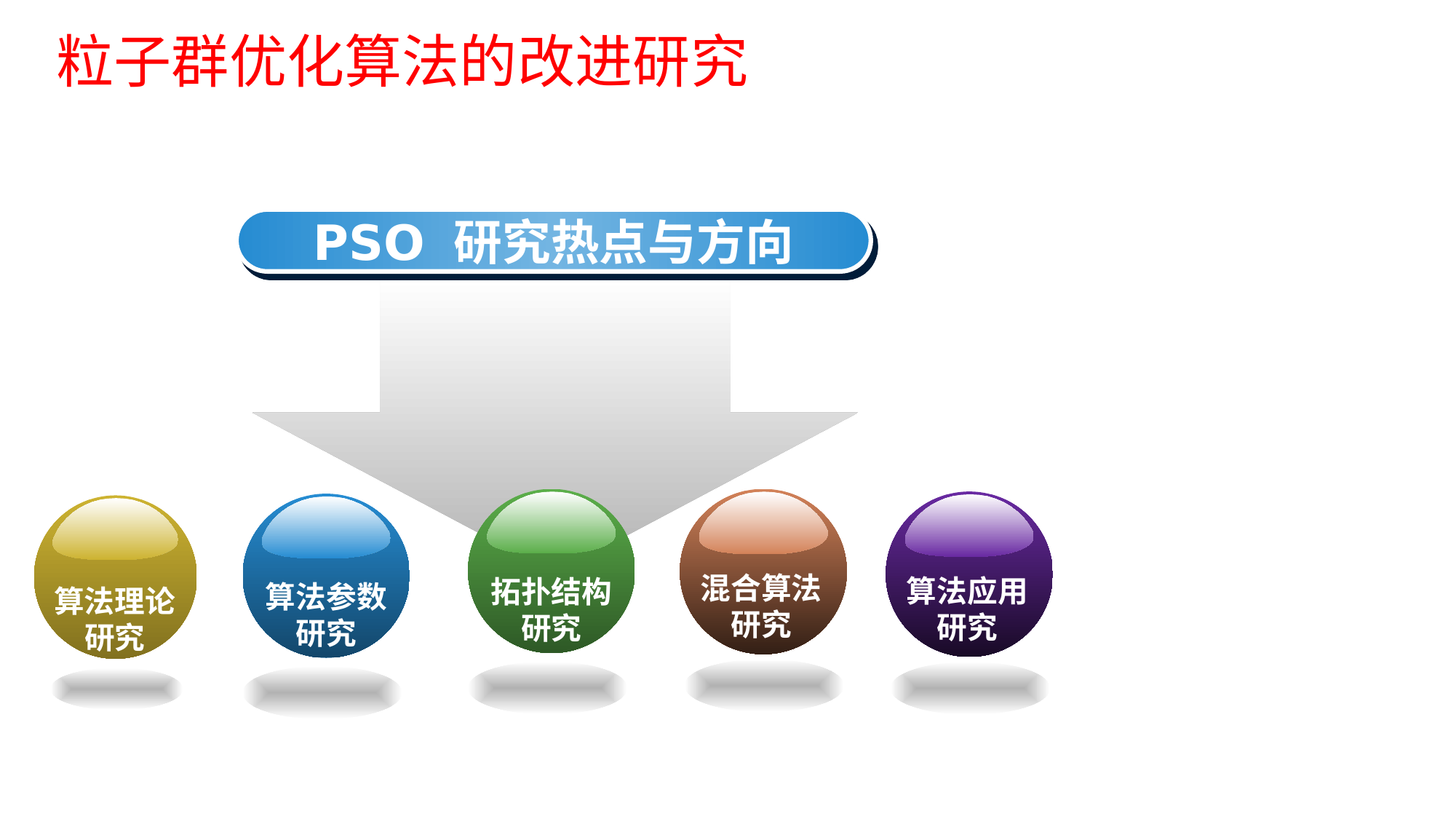

粒子群优化算法的改进研究
PSO 研究热点与方向

拓扑结构研究

混合算法
研究

算法应用
研究

算法参数研究

算法理论
研究